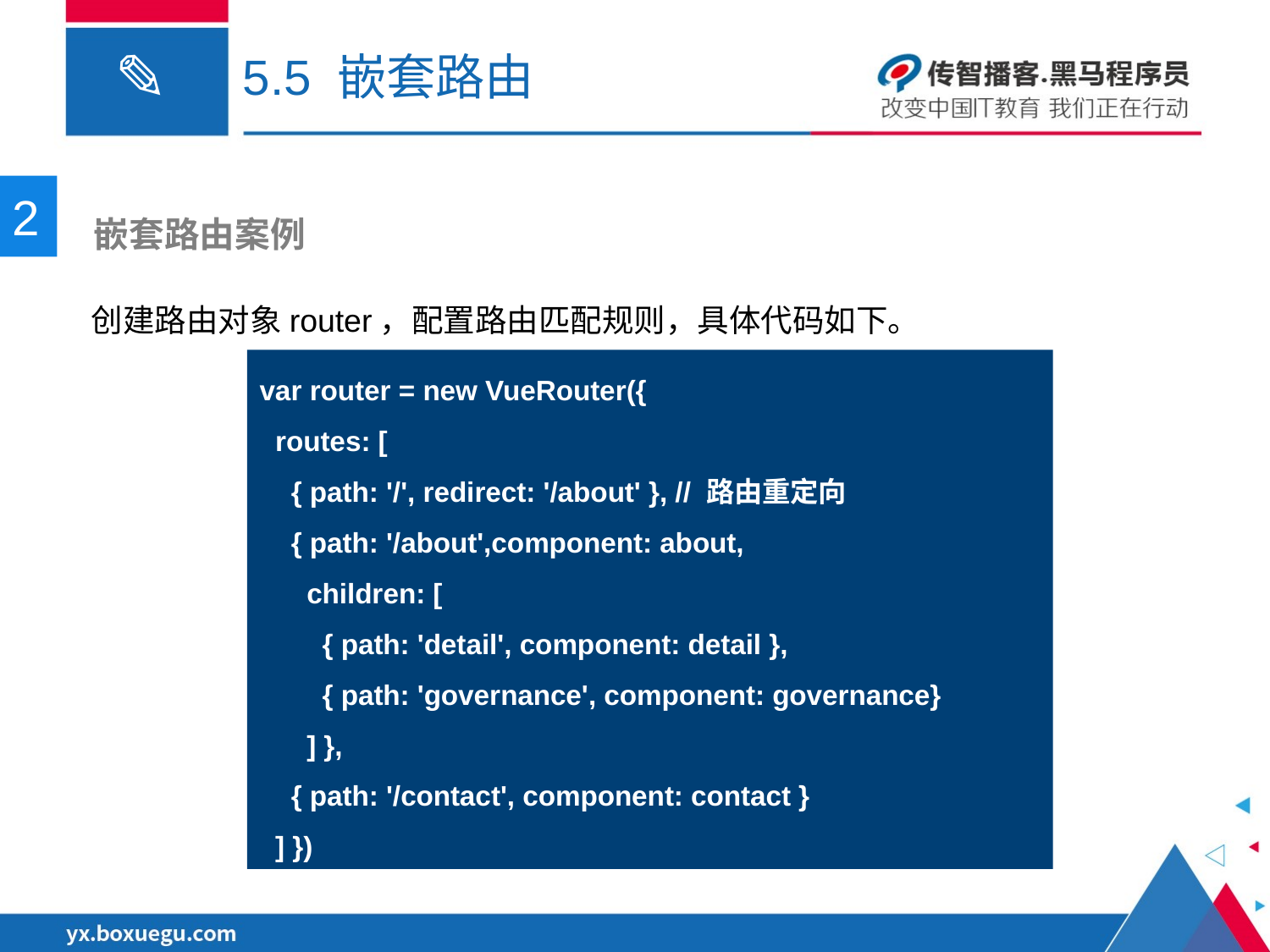

# 5.5 嵌套路由

2
  嵌套路由案例
创建路由对象router，配置路由匹配规则，具体代码如下。
var router = new VueRouter({
  routes: [
    { path: '/', redirect: '/about' }, // 路由重定向
    { path: '/about',component: about,
      children: [
        { path: 'detail', component: detail },
        { path: 'governance', component: governance}
      ] },
    { path: '/contact', component: contact }
  ] })